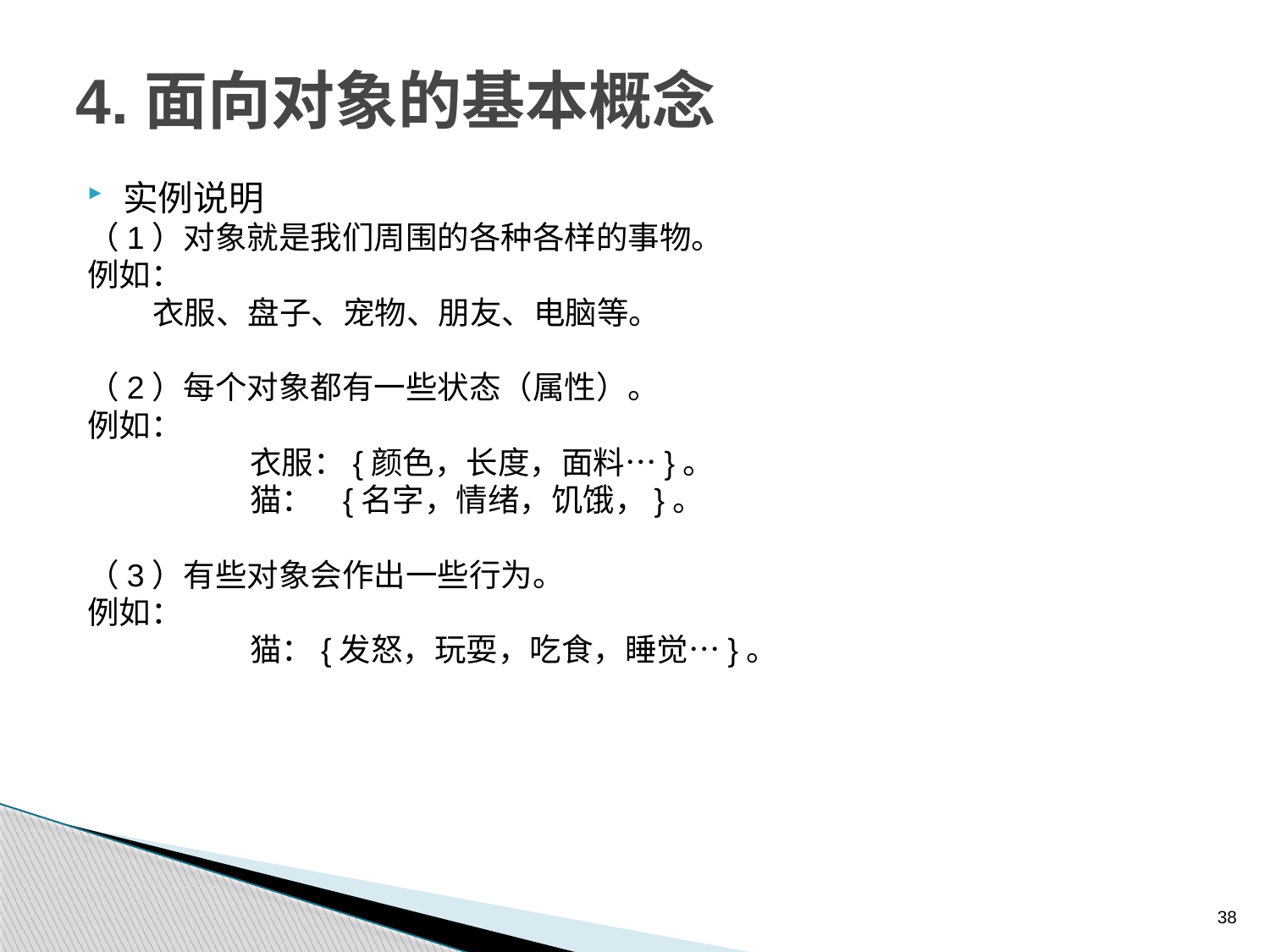

# 4.面向对象的基本概念
实例说明
（1）对象就是我们周围的各种各样的事物。
例如：
        衣服、盘子、宠物、朋友、电脑等。

（2）每个对象都有一些状态（属性）。
例如：
		衣服：{颜色，长度，面料…}。
		猫：   {名字，情绪，饥饿，}。

（3）有些对象会作出一些行为。
例如：
		猫：{发怒，玩耍，吃食，睡觉…}。

38